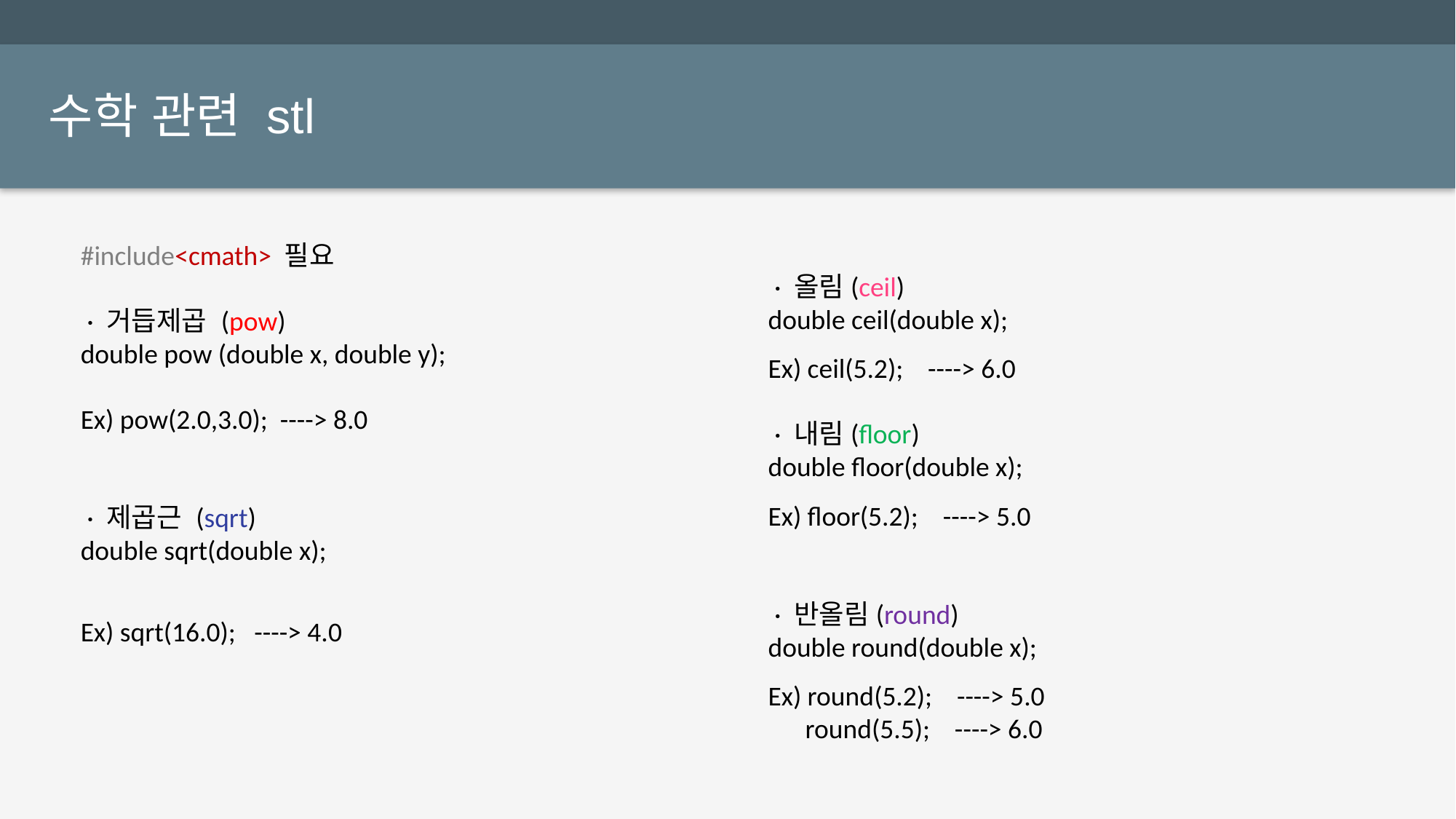

수학 관련 stl

 · 올림(ceil)
double ceil(double x);
Ex) ceil(5.2);    ----> 6.0

 · 내림(floor)
double floor(double x);
Ex) floor(5.2);    ----> 5.0

 · 반올림(round)
double round(double x);
Ex) round(5.2);    ----> 5.0
      round(5.5);    ----> 6.0
#include<cmath> 필요

 · 거듭제곱 (pow)
double pow (double x, double y);
Ex) pow(2.0,3.0);  ----> 8.0

 · 제곱근 (sqrt)
double sqrt(double x);
Ex) sqrt(16.0);   ----> 4.0